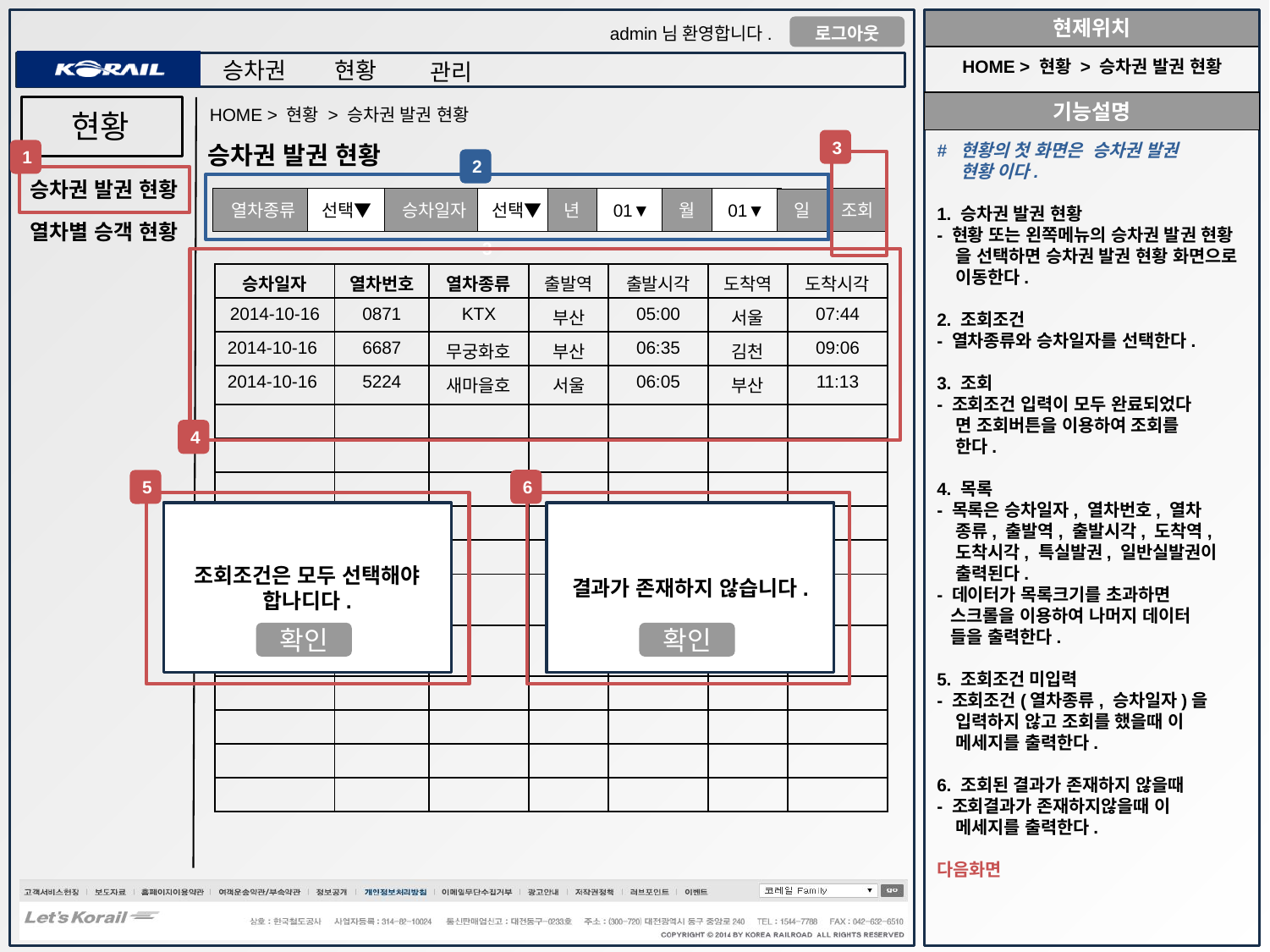

HOME > 현황 > 승차권 발권 현황
HOME > 현황 > 승차권 발권 현황
현황

3
승차권 발권 현황
#  현황의 첫 화면은  승차권 발권
    현황 이다.

1. 승차권 발권 현황
- 현황 또는 왼쪽메뉴의 승차권 발권 현황
   을 선택하면 승차권 발권 현황 화면으로
   이동한다.

2. 조회조건
- 열차종류와 승차일자를 선택한다.

3. 조회
- 조회조건 입력이 모두 완료되었다
   면 조회버튼을 이용하여 조회를
   한다.

4. 목록
- 목록은 승차일자, 열차번호, 열차
   종류, 출발역, 출발시각, 도착역,
   도착시각, 특실발권, 일반실발권이
   출력된다.
- 데이터가 목록크기를 초과하면
  스크롤을 이용하여 나머지 데이터
  들을 출력한다.

5. 조회조건 미입력
- 조회조건(열차종류, 승차일자)을
   입력하지 않고 조회를 했을때 이
   메세지를 출력한다.

6. 조회된 결과가 존재하지 않을때
- 조회결과가 존재하지않을때 이
   메세지를 출력한다.

다음화면

1

2

승차권 발권 현황

01▼
승차일자
선택▼
월
열차종류
선택▼
년
01▼
조회
일
열차별 승객 현황
3

| 승차일자 | 열차번호 | 열차종류 | 출발역 | 출발시각 | 도착역 | 도착시각 |
| --- | --- | --- | --- | --- | --- | --- |
| 2014-10-16 | 0871 | KTX | 부산 | 05:00 | 서울 | 07:44 |
| 2014-10-16 | 6687 | 무궁화호 | 부산 | 06:35 | 김천 | 09:06 |
| 2014-10-16 | 5224 | 새마을호 | 서울 | 06:05 | 부산 | 11:13 |
|  |  |  |  |  |  |  |
|  |  |  |  |  |  |  |
|  |  |  |  |  |  |  |
|  |  |  |  |  |  |  |
|  |  |  |  |  |  |  |
|  |  |  |  |  |  |  |
|  |  |  |  |  |  |  |
|  |  |  |  |  |  |  |
|  |  |  |  |  |  |  |
|  |  |  |  |  |  |  |
|  |  |  |  |  |  |  |

4

6
5

조회조건은 모두 선택해야 합나디다.
결과가 존재하지 않습니다.
확인
확인